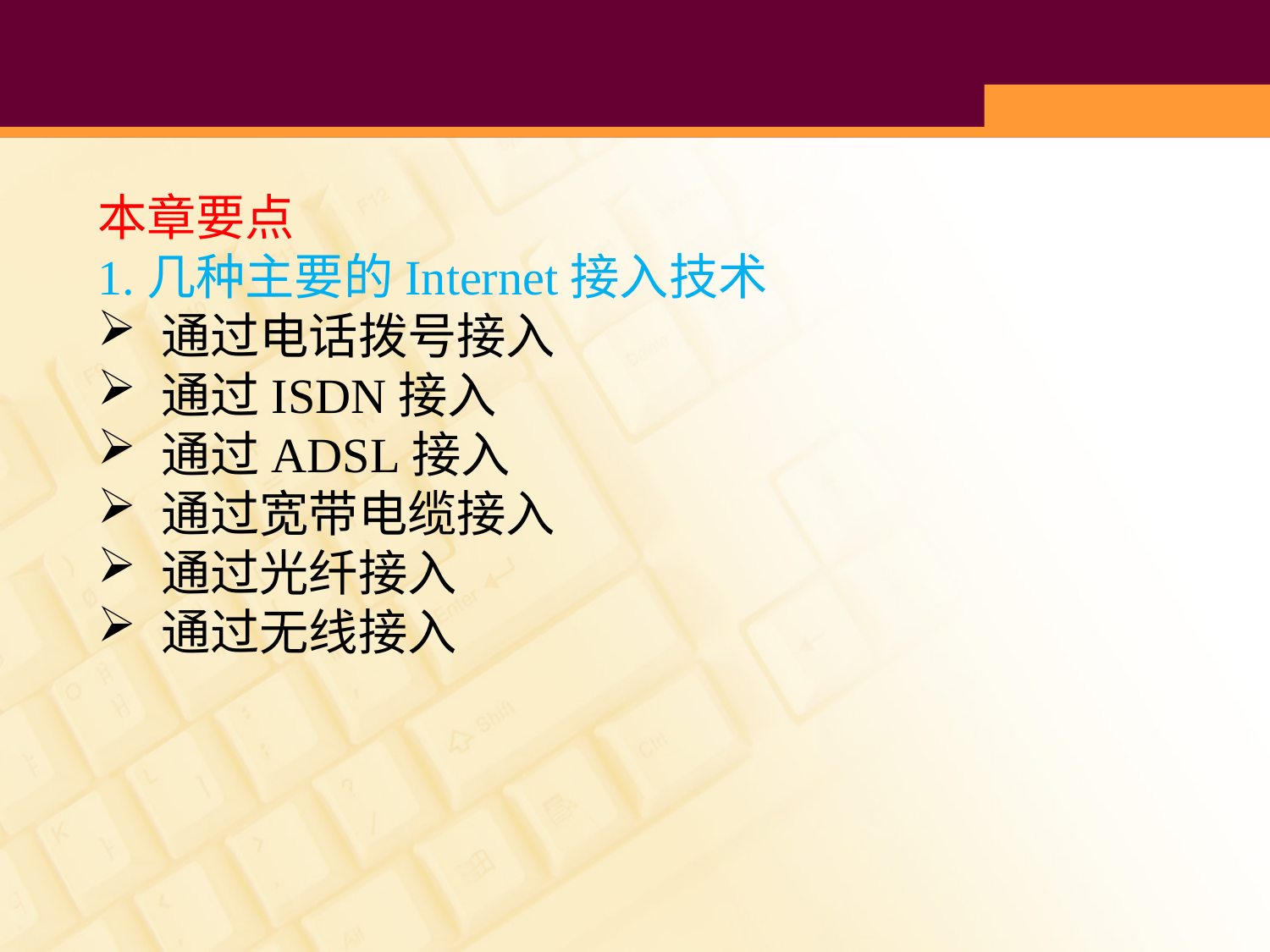

本章要点
1.几种主要的Internet接入技术
通过电话拨号接入
通过ISDN接入
通过ADSL接入
通过宽带电缆接入
通过光纤接入
通过无线接入